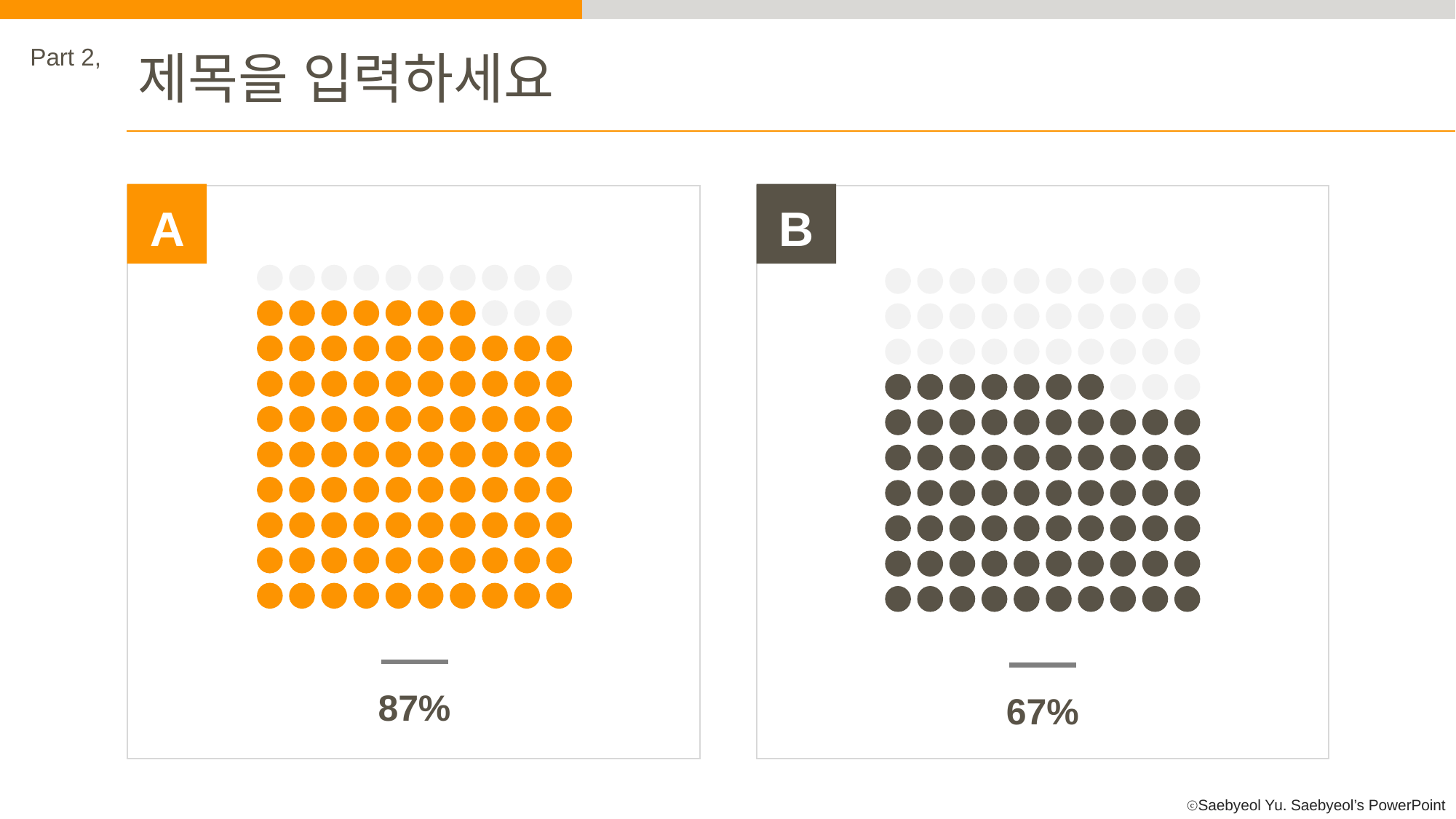

Part 2,
제목을 입력하세요

A
B

87%
67%